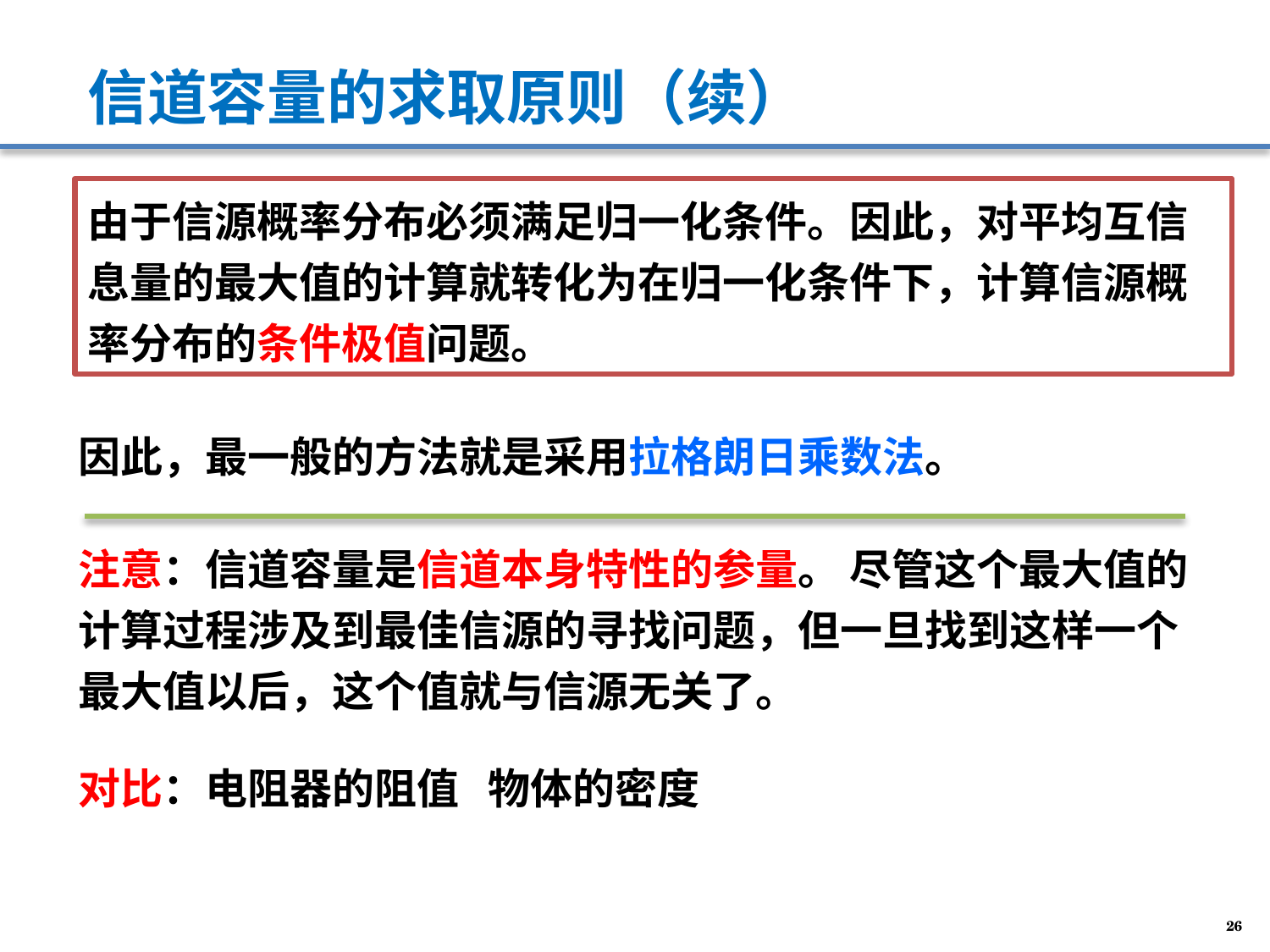

# 信道容量的求取原则（续）
由于信源概率分布必须满足归一化条件。因此，对平均互信息量的最大值的计算就转化为在归一化条件下，计算信源概率分布的条件极值问题。
因此，最一般的方法就是采用拉格朗日乘数法。
注意：信道容量是信道本身特性的参量。 尽管这个最大值的计算过程涉及到最佳信源的寻找问题，但一旦找到这样一个最大值以后，这个值就与信源无关了。
对比：电阻器的阻值   物体的密度
26